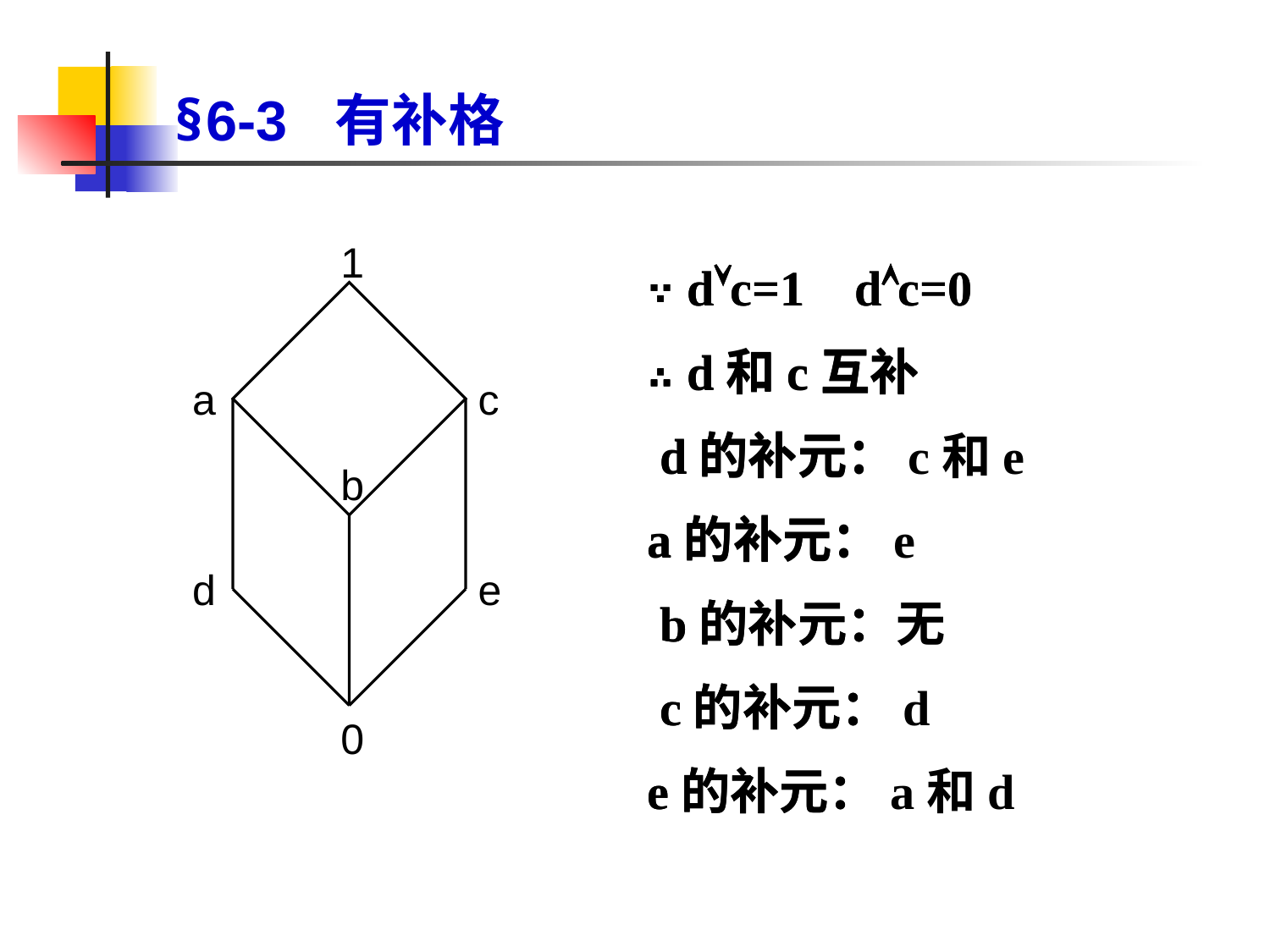

§6-3 有补格
1

a
c
b
d
e
0
∵ d∨c=1    d∧c=0
∴ d和c互补
 d的补元：
a的补元：
 b的补元：
 c的补元：
e的补元：
∵ d∨c=1    d∧c=0
∴ d和c互补
 d的补元：c和e
a的补元：e
 b的补元：无
 c的补元：d
e的补元：a和d
26